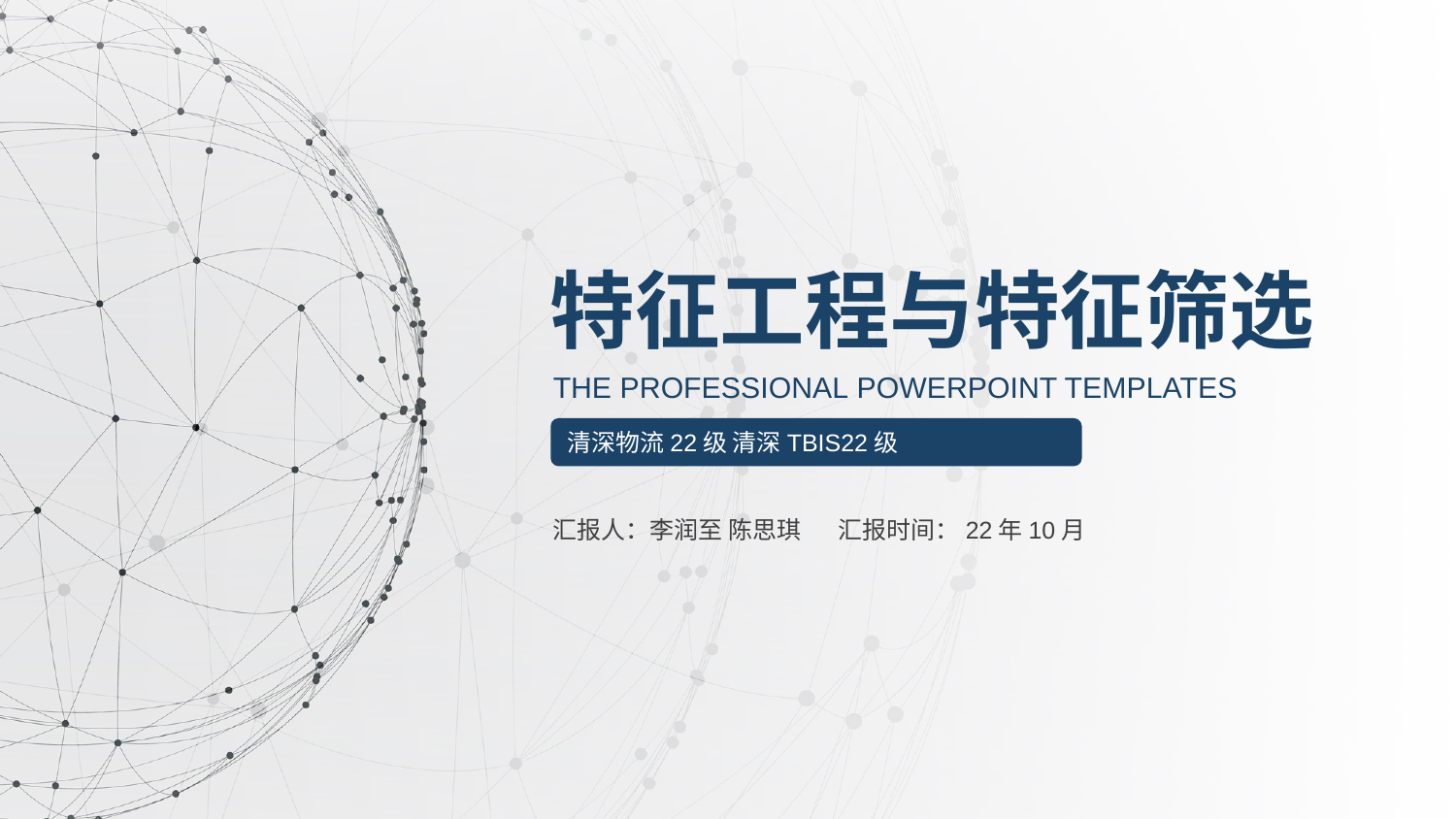

特征工程与特征筛选
THE PROFESSIONAL POWERPOINT TEMPLATES
清深物流22级 清深TBIS22级
汇报人：李润至 陈思琪       汇报时间：22年10月